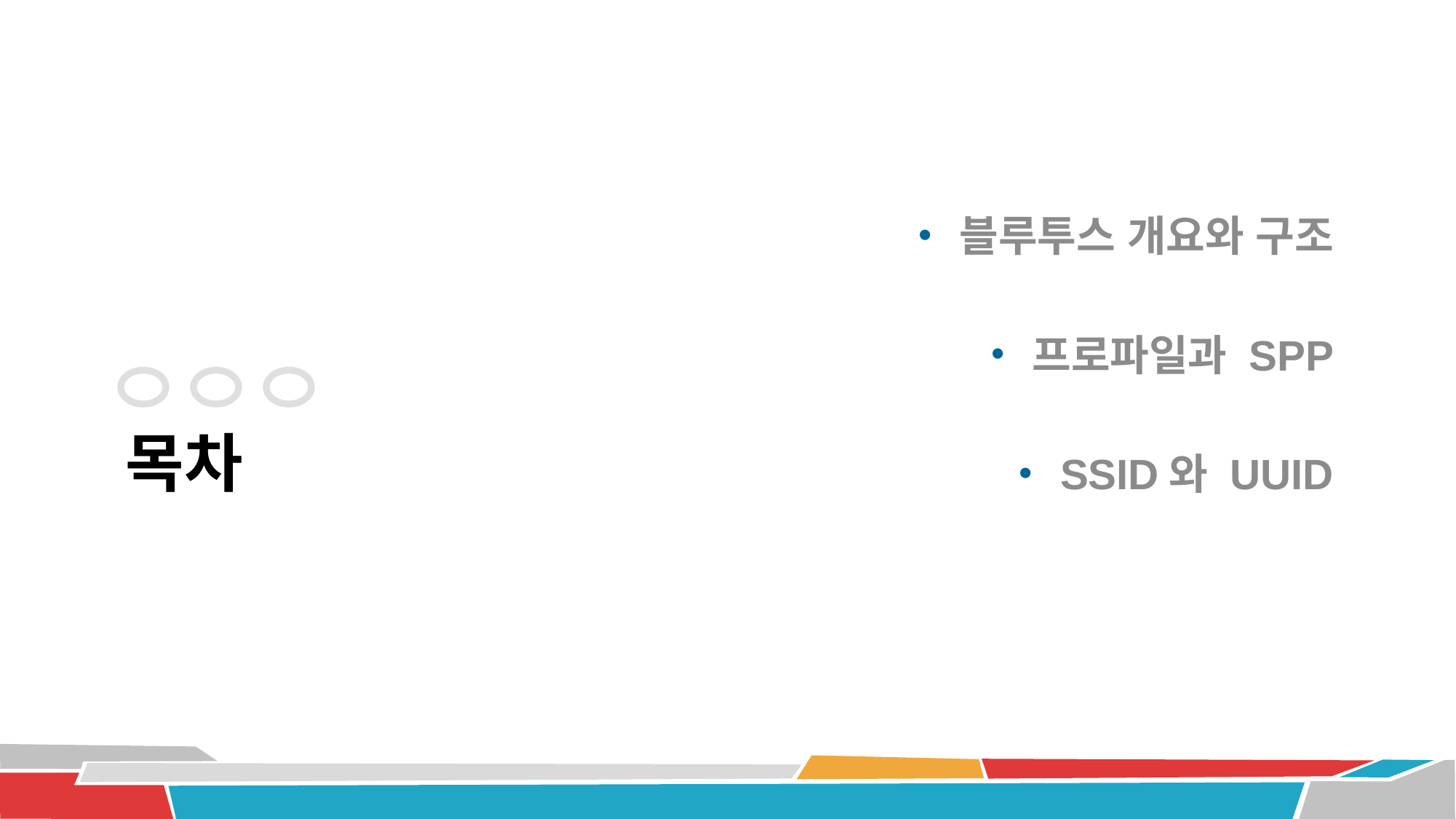

블루투스 개요와 구조

프로파일과 SPP

SSID와 UUID

# 목차